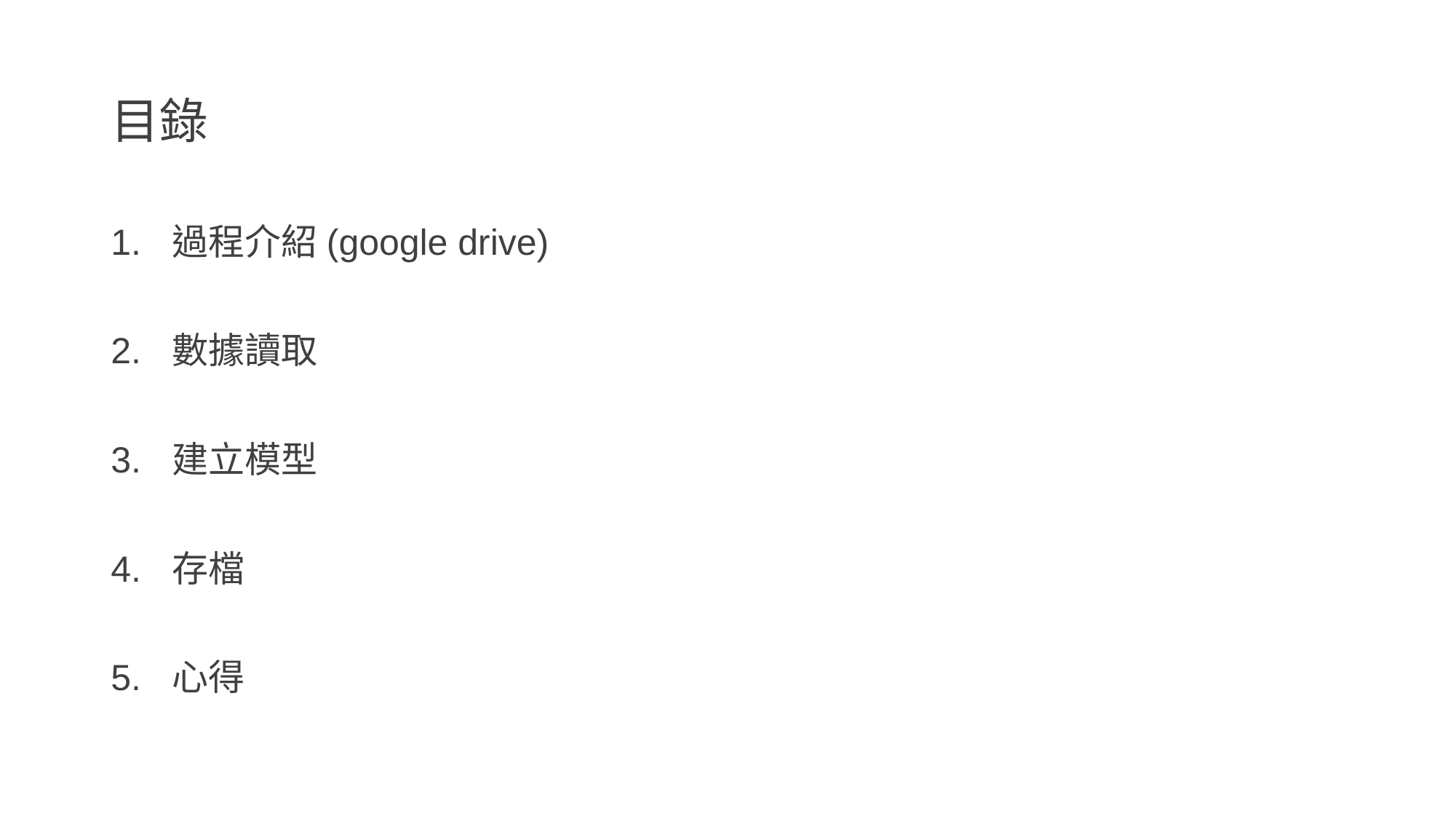

# 目錄
過程介紹(google drive)

數據讀取

建立模型

存檔

心得